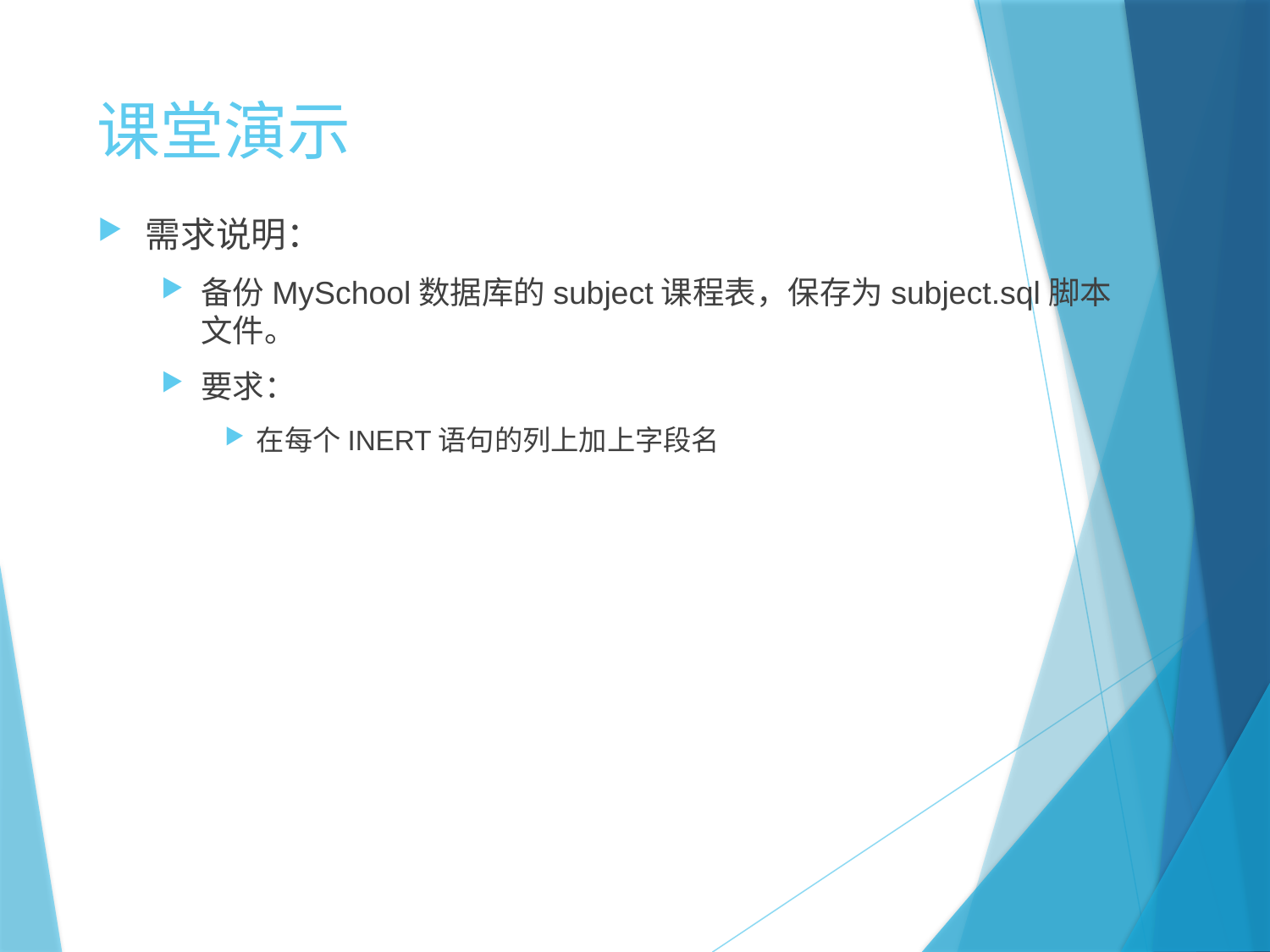

# 课堂演示
需求说明：
备份MySchool数据库的subject课程表，保存为subject.sql脚本文件。
要求：
在每个INERT语句的列上加上字段名